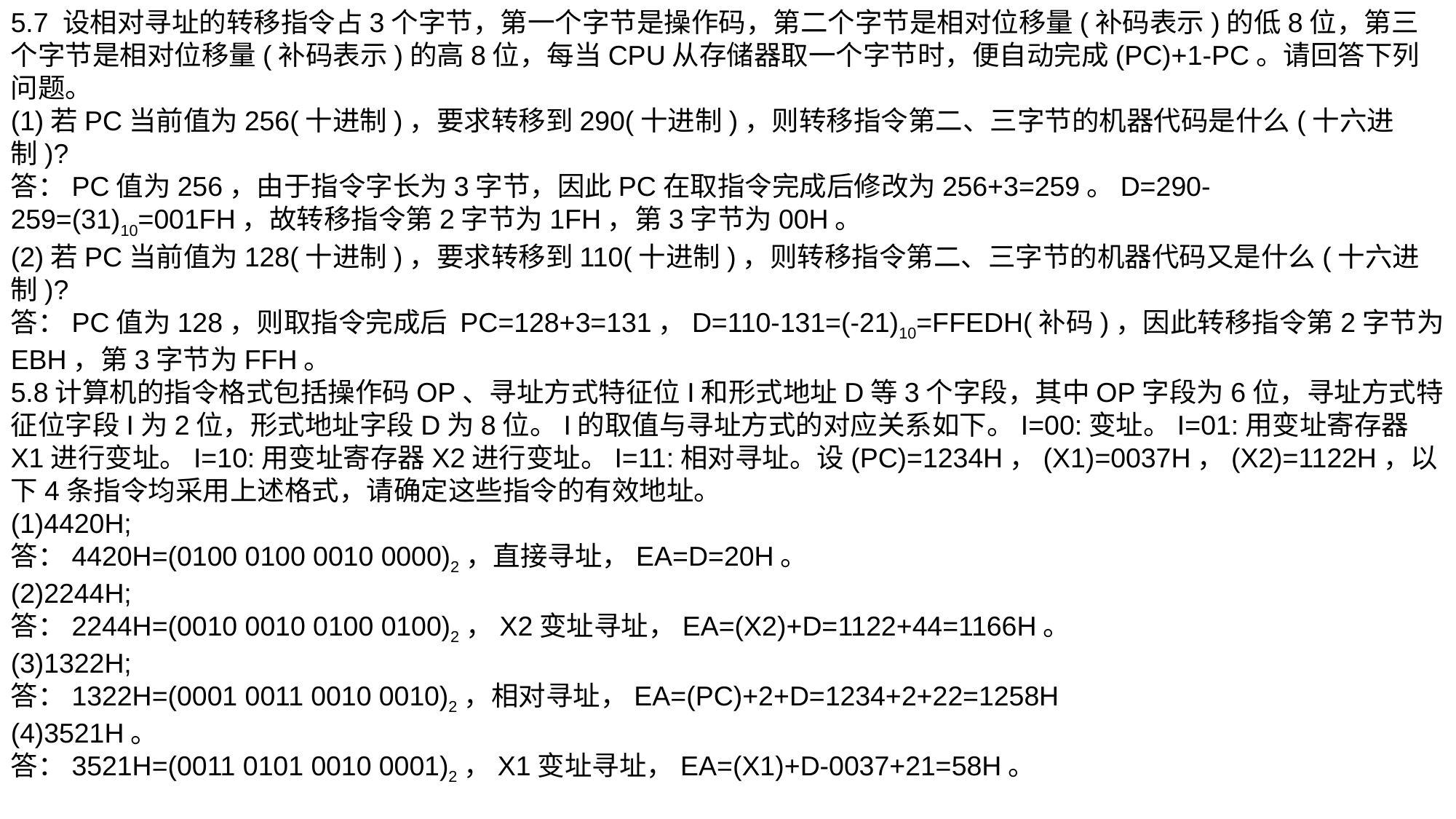

5.7 设相对寻址的转移指令占3个字节，第一个字节是操作码，第二个字节是相对位移量(补码表示)的低8位，第三个字节是相对位移量(补码表示)的高8位，每当CPU从存储器取一个字节时，便自动完成(PC)+1-PC。请回答下列问题。
(1)若PC当前值为256(十进制)，要求转移到290(十进制)，则转移指令第二、三字节的机器代码是什么(十六进制)?
答：PC值为256，由于指令字长为3字节，因此PC在取指令完成后修改为256+3=259。D=290-259=(31)10=001FH，故转移指令第2字节为1FH，第3字节为00H。
(2)若PC当前值为128(十进制)，要求转移到110(十进制)，则转移指令第二、三字节的机器代码又是什么(十六进制)?
答：PC值为128，则取指令完成后 PC=128+3=131，D=110-131=(-21)10=FFEDH(补码)，因此转移指令第2字节为 EBH，第3字节为FFH。
5.8计算机的指令格式包括操作码OP、寻址方式特征位I和形式地址D等3个字段，其中OP字段为6位，寻址方式特征位字段I为2位，形式地址字段D为8位。I的取值与寻址方式的对应关系如下。I=00:变址。I=01:用变址寄存器X1进行变址。I=10:用变址寄存器X2进行变址。I=11:相对寻址。设(PC)=1234H，(X1)=0037H，(X2)=1122H，以下4条指令均采用上述格式，请确定这些指令的有效地址。
(1)4420H;
答：4420H=(0100 0100 0010 0000)2，直接寻址，EA=D=20H。
(2)2244H;
答：2244H=(0010 0010 0100 0100)2，X2变址寻址，EA=(X2)+D=1122+44=1166H。
(3)1322H;
答：1322H=(0001 0011 0010 0010)2，相对寻址，EA=(PC)+2+D=1234+2+22=1258H
(4)3521H。
答：3521H=(0011 0101 0010 0001)2，X1变址寻址，EA=(X1)+D-0037+21=58H。